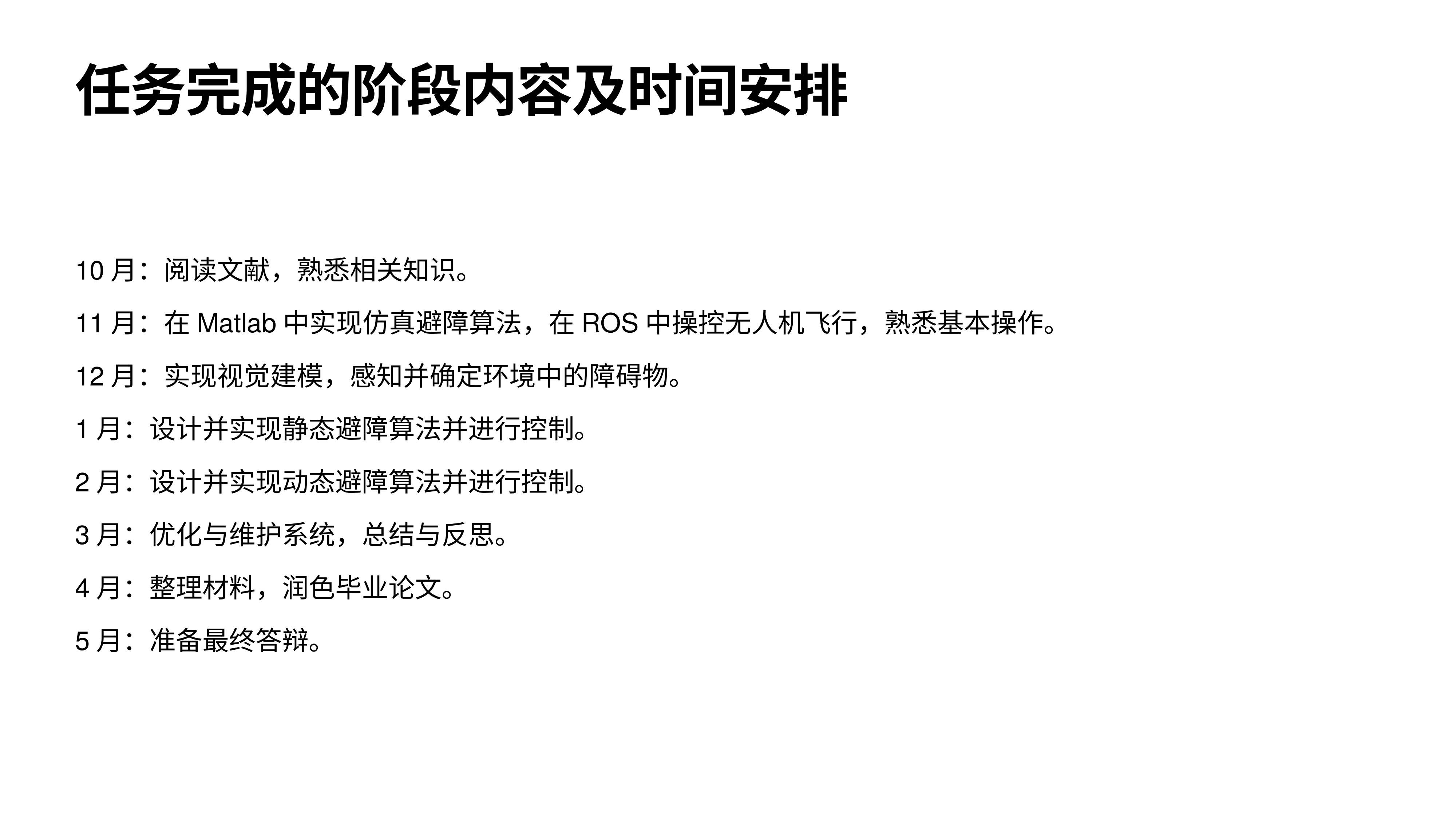

# 任务完成的阶段内容及时间安排

10月：阅读文献，熟悉相关知识。
11月：在Matlab中实现仿真避障算法，在ROS中操控无人机飞行，熟悉基本操作。
12月：实现视觉建模，感知并确定环境中的障碍物。
1月：设计并实现静态避障算法并进行控制。
2月：设计并实现动态避障算法并进行控制。
3月：优化与维护系统，总结与反思。
4月：整理材料，润色毕业论文。
5月：准备最终答辩。